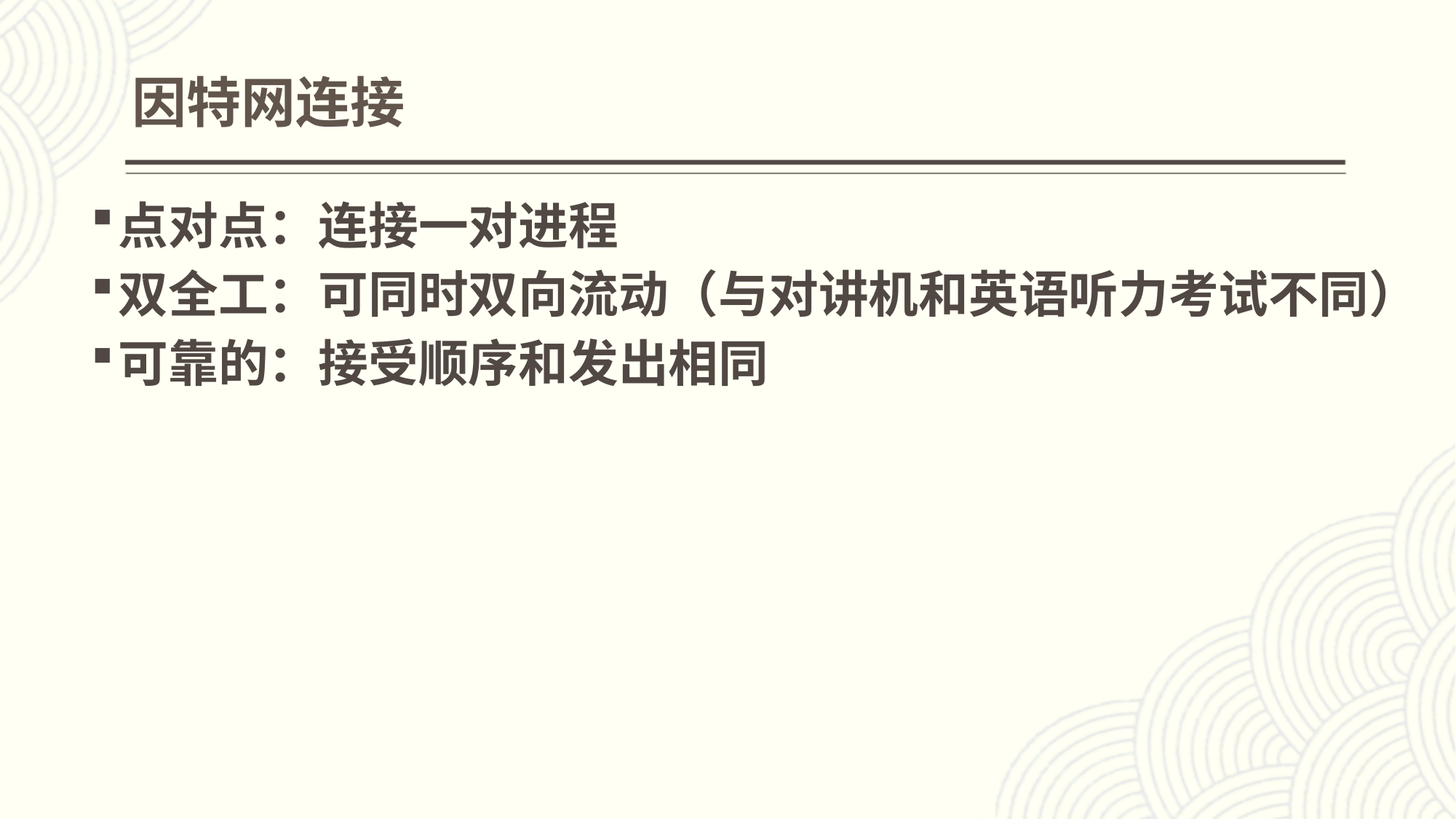

# 因特网连接
点对点：连接一对进程
双全工：可同时双向流动（与对讲机和英语听力考试不同）
可靠的：接受顺序和发出相同